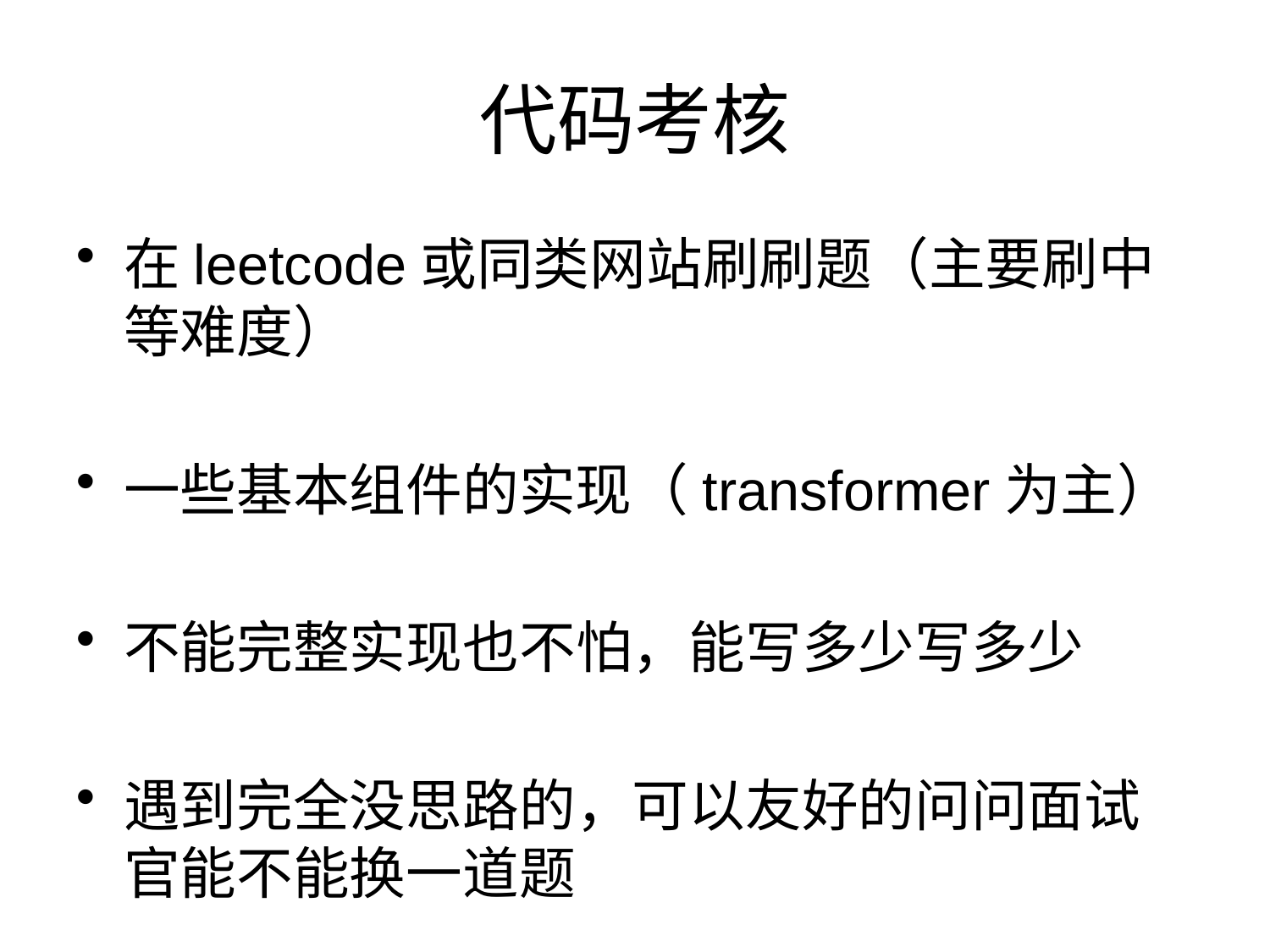

# 代码考核
在leetcode或同类网站刷刷题（主要刷中等难度）

一些基本组件的实现（transformer为主）

不能完整实现也不怕，能写多少写多少

遇到完全没思路的，可以友好的问问面试官能不能换一道题